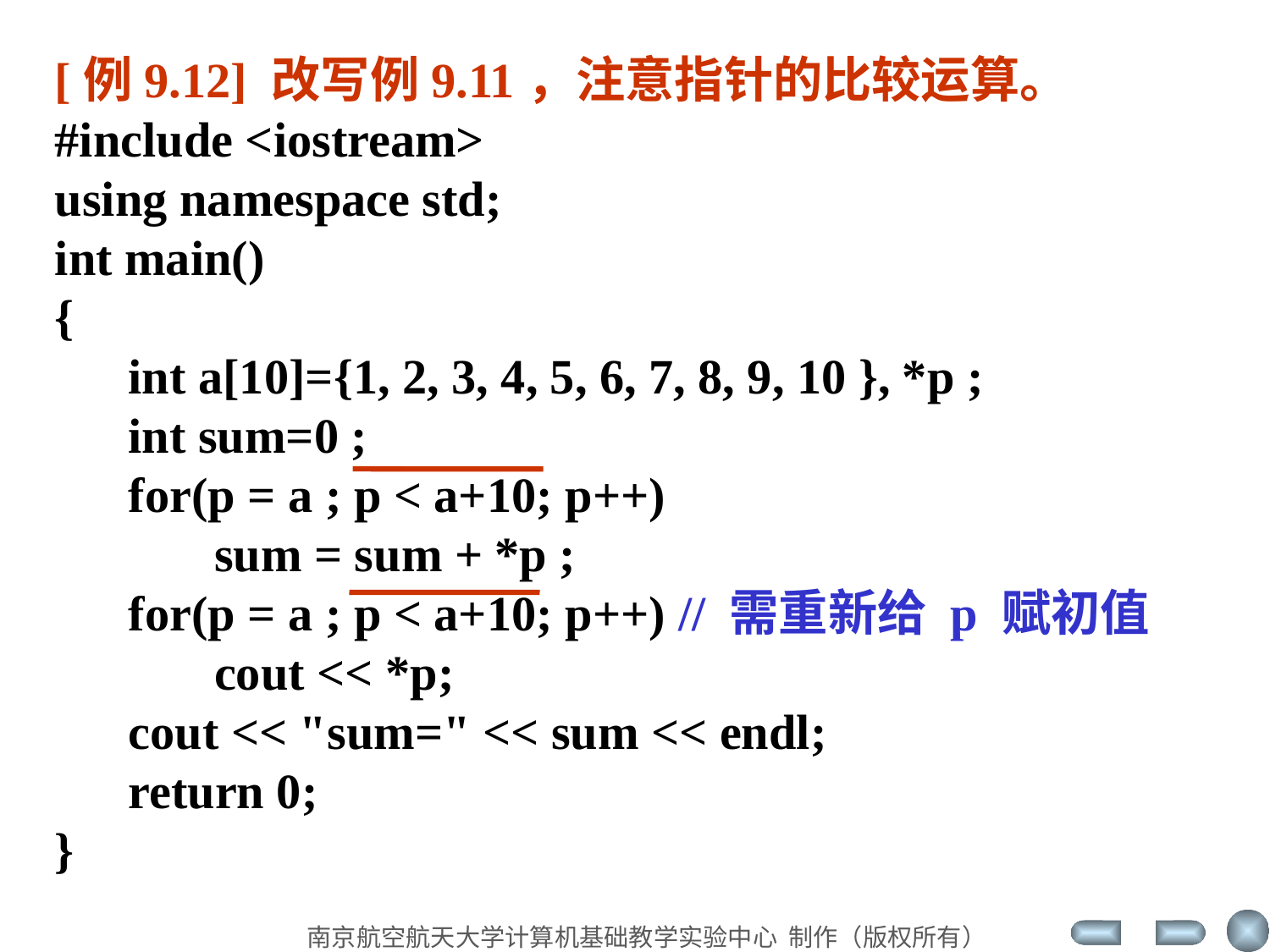

[例9.12] 改写例9.11，注意指针的比较运算。
#include <iostream>
using namespace std;
int main()
{
      int a[10]={1, 2, 3, 4, 5, 6, 7, 8, 9, 10 }, *p ;
      int sum=0 ;
      for(p = a ; p < a+10; p++)
             sum = sum + *p ;
      for(p = a ; p < a+10; p++) // 需重新给 p 赋初值
             cout << *p;
      cout << "sum=" << sum << endl;
      return 0;
}